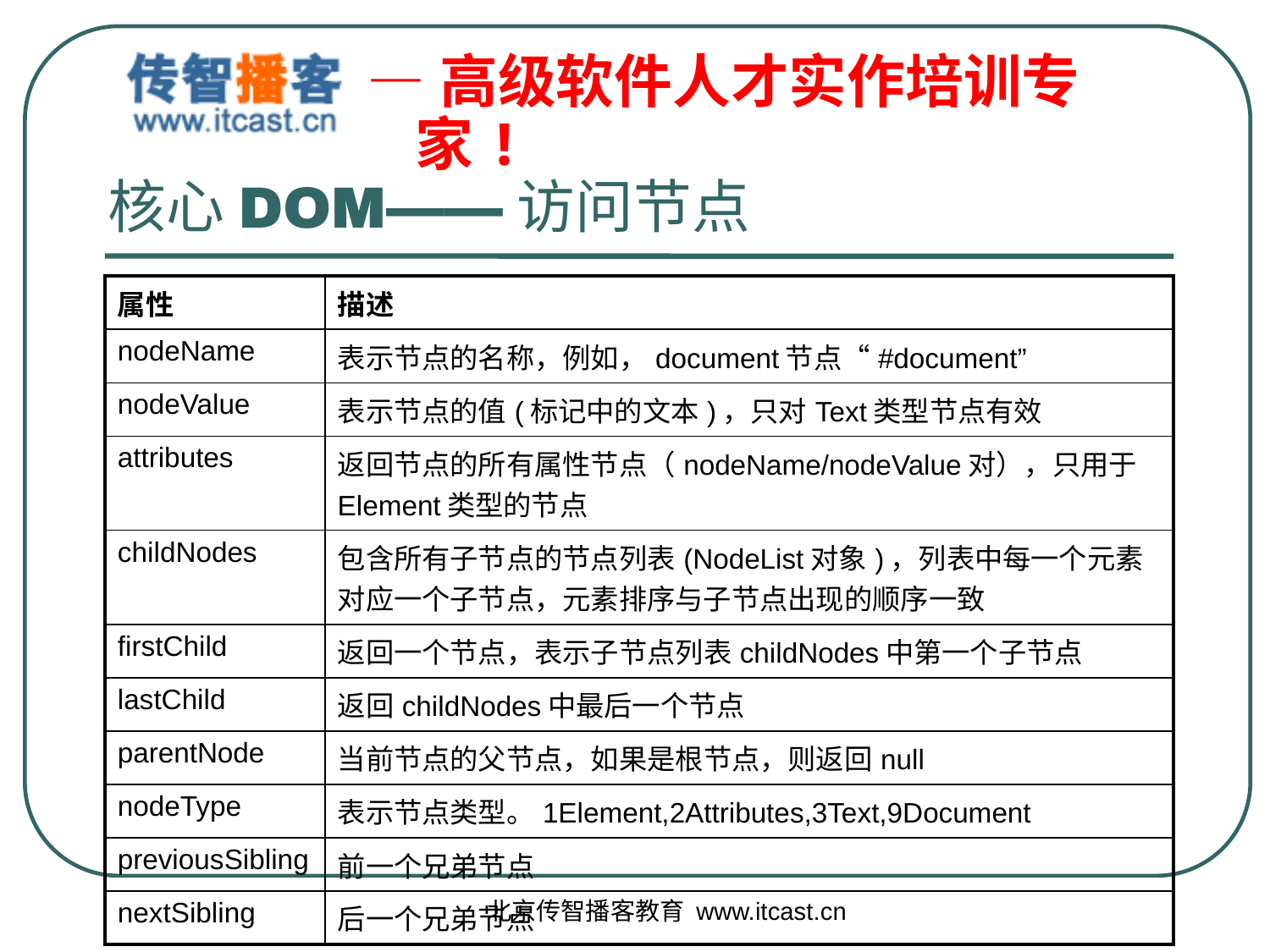

# 核心DOM——访问节点
| 属性 | 描述 |
| --- | --- |
| nodeName | 表示节点的名称，例如，document节点“#document” |
| nodeValue | 表示节点的值(标记中的文本)，只对Text类型节点有效 |
| attributes | 返回节点的所有属性节点（nodeName/nodeValue对），只用于Element类型的节点 |
| childNodes | 包含所有子节点的节点列表(NodeList对象)，列表中每一个元素对应一个子节点，元素排序与子节点出现的顺序一致 |
| firstChild | 返回一个节点，表示子节点列表childNodes中第一个子节点 |
| lastChild | 返回childNodes中最后一个节点 |
| parentNode | 当前节点的父节点，如果是根节点，则返回null |
| nodeType | 表示节点类型。1Element,2Attributes,3Text,9Document |
| previousSibling | 前一个兄弟节点 |
| nextSibling | 后一个兄弟节点 |